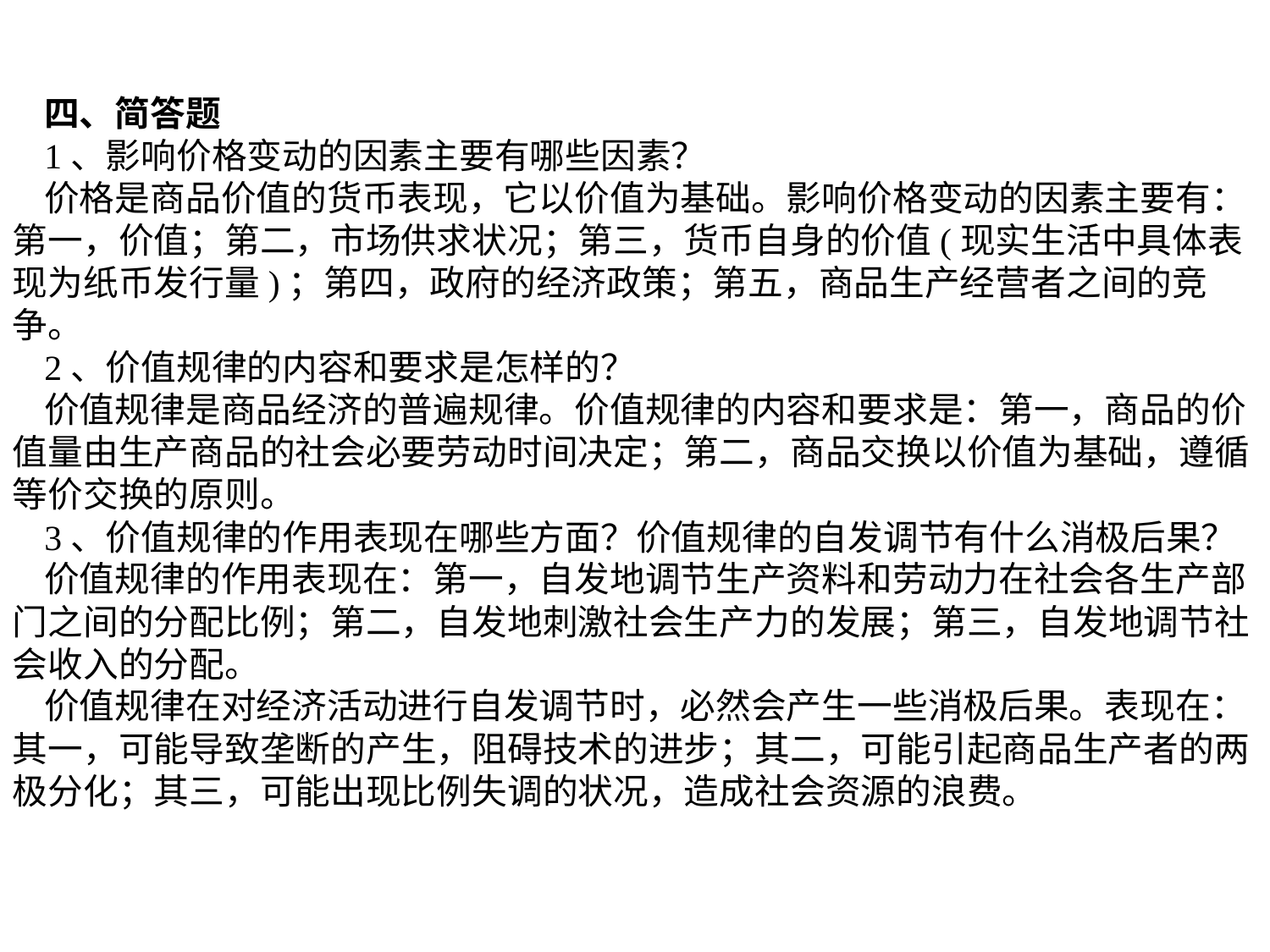

四、简答题
1、影响价格变动的因素主要有哪些因素？
价格是商品价值的货币表现，它以价值为基础。影响价格变动的因素主要有：第一，价值；第二，市场供求状况；第三，货币自身的价值(现实生活中具体表现为纸币发行量)；第四，政府的经济政策；第五，商品生产经营者之间的竞争。
2、价值规律的内容和要求是怎样的？
价值规律是商品经济的普遍规律。价值规律的内容和要求是：第一，商品的价值量由生产商品的社会必要劳动时间决定；第二，商品交换以价值为基础，遵循等价交换的原则。
3、价值规律的作用表现在哪些方面？价值规律的自发调节有什么消极后果？
价值规律的作用表现在：第一，自发地调节生产资料和劳动力在社会各生产部门之间的分配比例；第二，自发地刺激社会生产力的发展；第三，自发地调节社会收入的分配。
价值规律在对经济活动进行自发调节时，必然会产生一些消极后果。表现在：其一，可能导致垄断的产生，阻碍技术的进步；其二，可能引起商品生产者的两极分化；其三，可能出现比例失调的状况，造成社会资源的浪费。